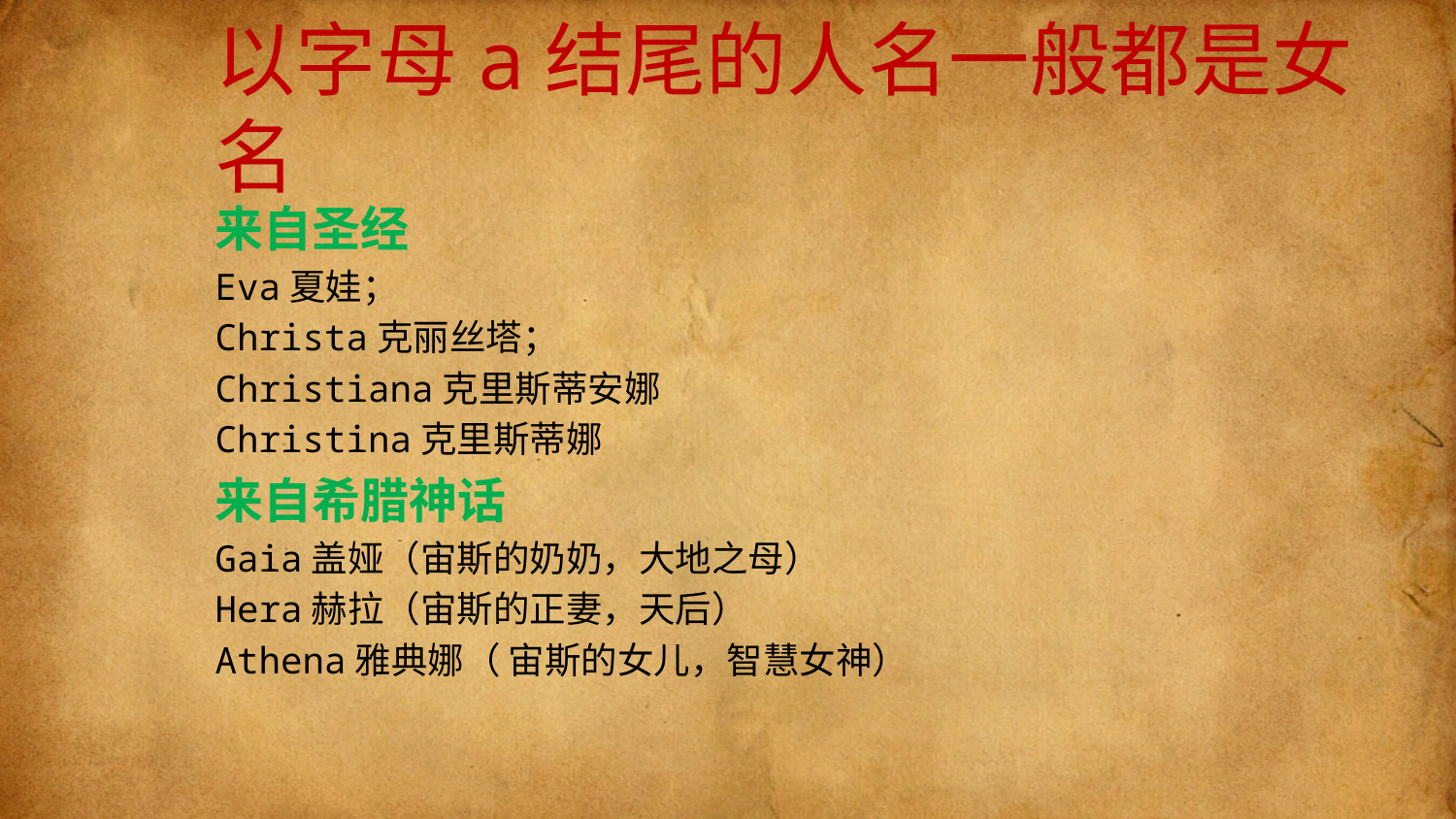

# 以字母a结尾的人名一般都是女名
来自圣经
Eva夏娃；
Christa克丽丝塔；
Christiana克里斯蒂安娜
Christina克里斯蒂娜
来自希腊神话
Gaia盖娅（宙斯的奶奶，大地之母）
Hera赫拉（宙斯的正妻，天后）
Athena雅典娜（ 宙斯的女儿，智慧女神）